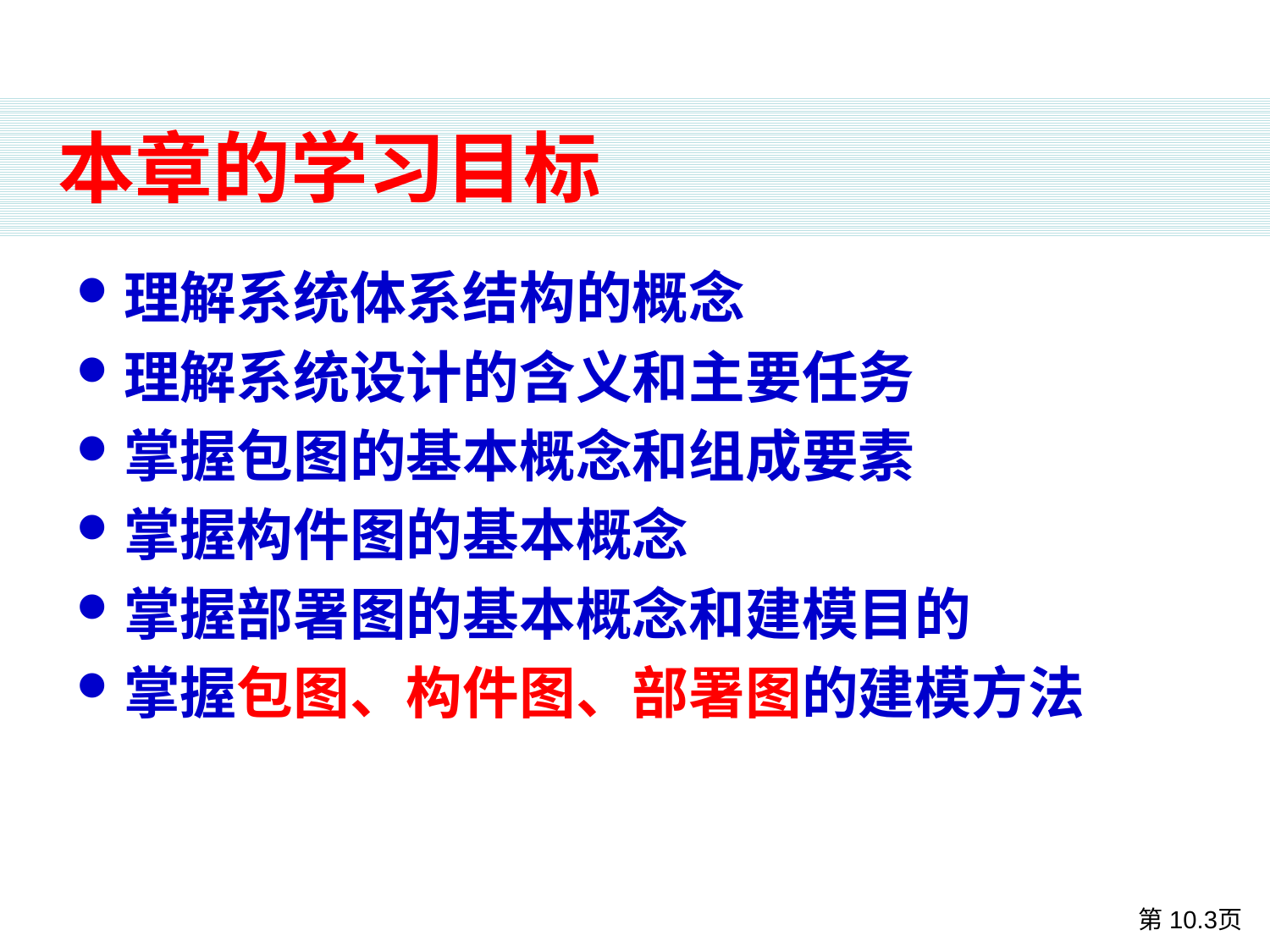

# 本章的学习目标
理解系统体系结构的概念
理解系统设计的含义和主要任务
掌握包图的基本概念和组成要素
掌握构件图的基本概念
掌握部署图的基本概念和建模目的
掌握包图、构件图、部署图的建模方法
第10.3页